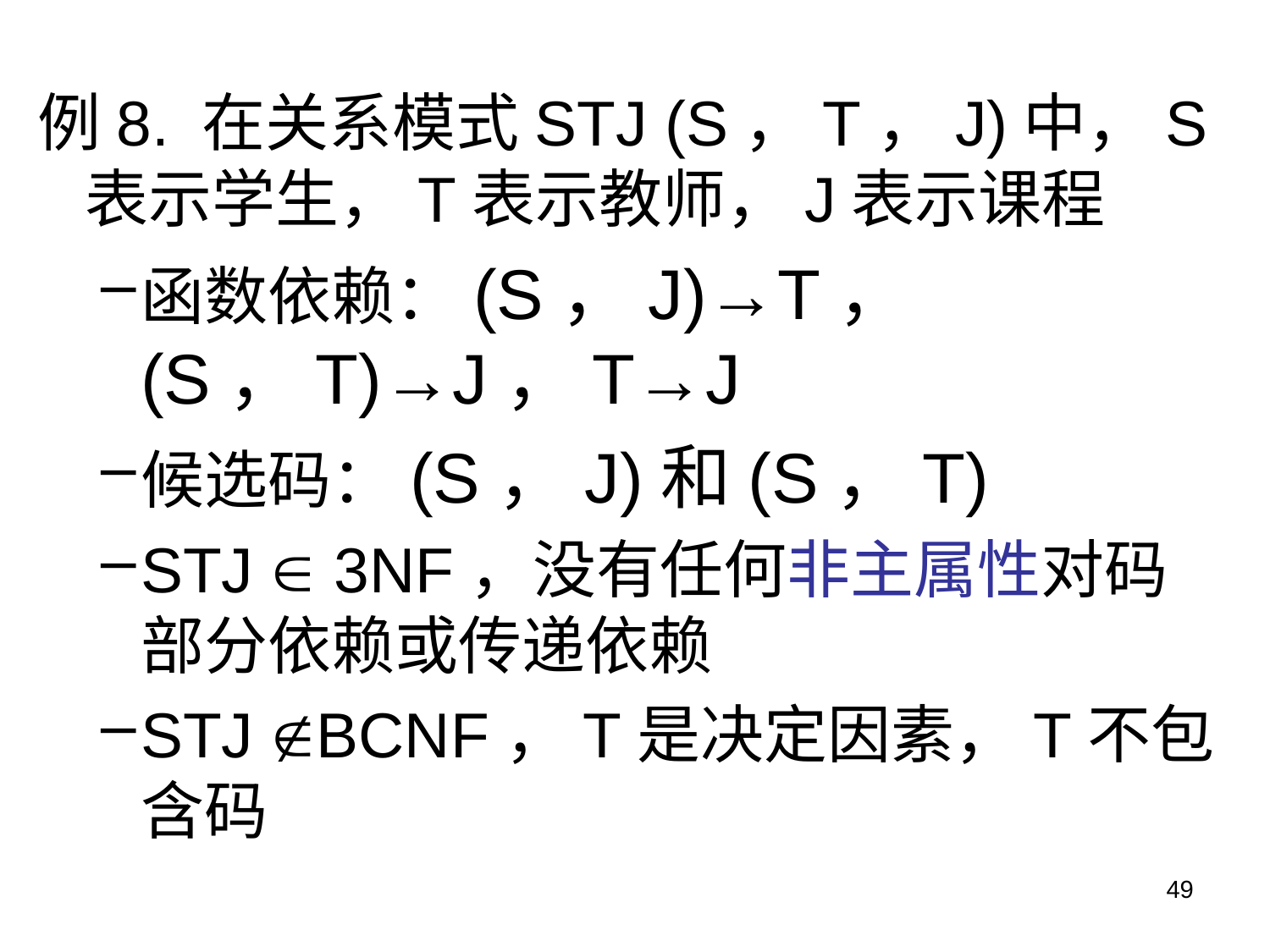

例8. 在关系模式STJ (S，T，J)中，S表示学生，T表示教师，J表示课程
函数依赖：(S，J)→T，(S，T)→J，T→J
候选码：(S，J)和(S，T)
STJ ∈ 3NF，没有任何非主属性对码
部分依赖或传递依赖
STJ ∉BCNF，T是决定因素，T不包含码
49